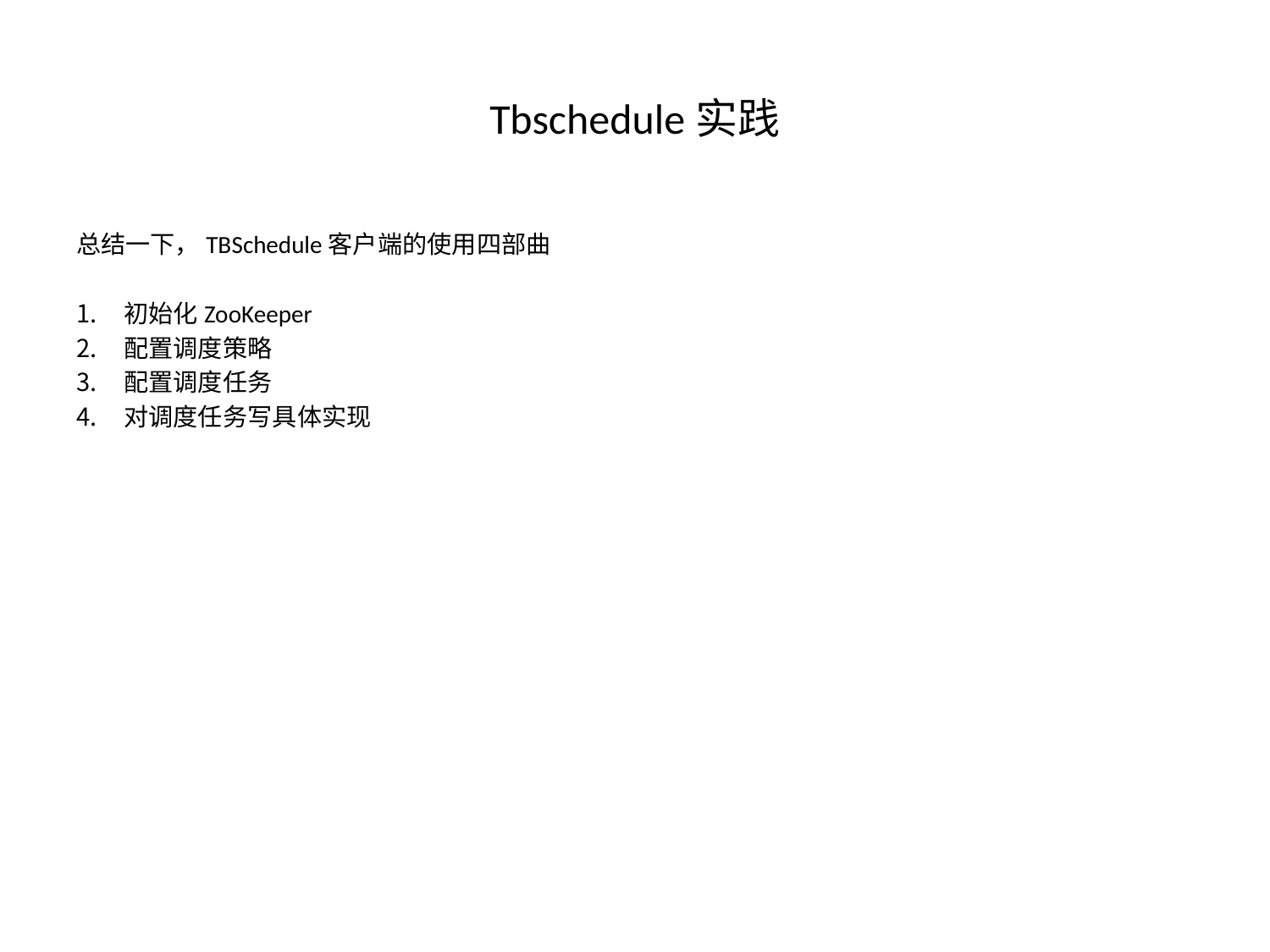

# Tbschedule实践
总结一下，TBSchedule客户端的使用四部曲

初始化ZooKeeper
配置调度策略
配置调度任务
对调度任务写具体实现